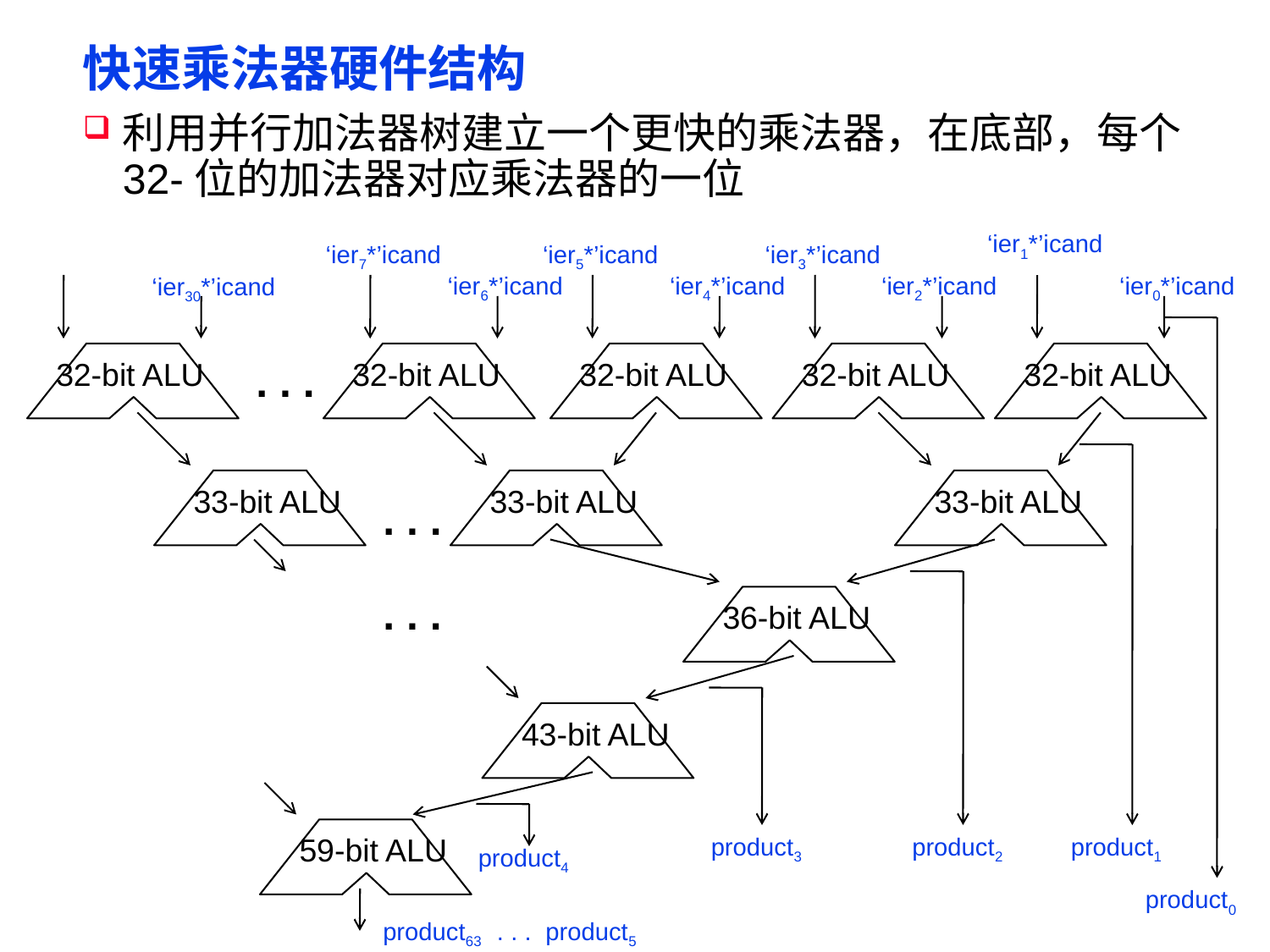

# 快速乘法器硬件结构
利用并行加法器树建立一个更快的乘法器，在底部，每个32-位的加法器对应乘法器的一位
‘ier1*’icand
‘ier5*’icand
‘ier3*’icand
‘ier7*’icand
‘ier6*’icand
‘ier4*’icand
‘ier2*’icand
‘ier0*’icand
‘ier30*’icand

32-bit ALU

32-bit ALU

32-bit ALU

32-bit ALU

32-bit ALU
. . .

33-bit ALU

33-bit ALU

33-bit ALU
. . .

36-bit ALU
. . .

43-bit ALU

59-bit ALU
product3
product2
product1
product4
product0
product63   . . .  product5